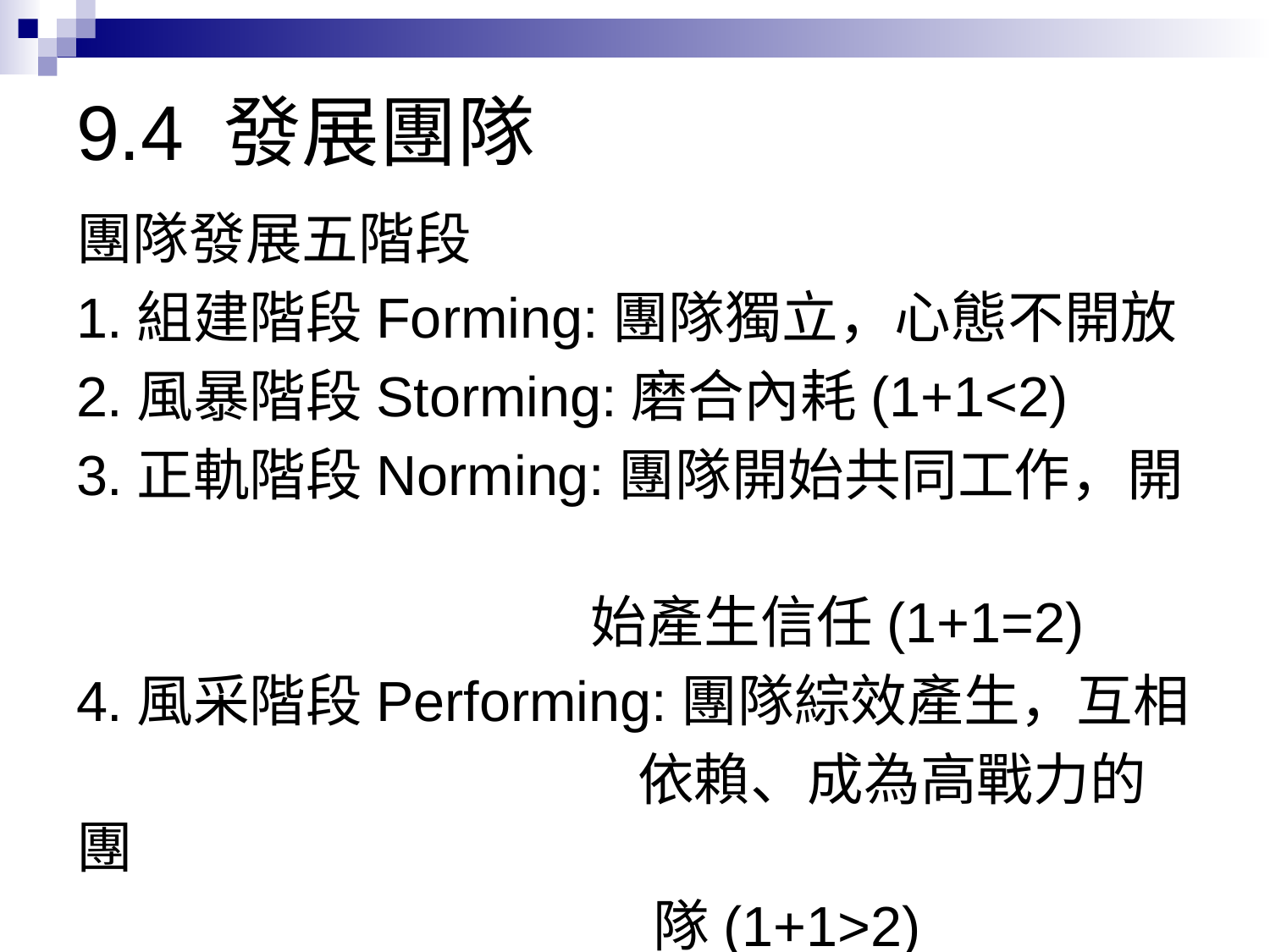

# 9.4 發展團隊
團隊發展五階段
1.組建階段Forming:團隊獨立，心態不開放
2.風暴階段Storming:磨合內耗(1+1<2)
3.正軌階段Norming:團隊開始共同工作，開
                                始產生信任(1+1=2)
4.風采階段Performing:團隊綜效產生，互相
                                   依賴、成為高戰力的團
                                    隊(1+1>2)
5.解散階段Adjourning:團隊完成工作而離開